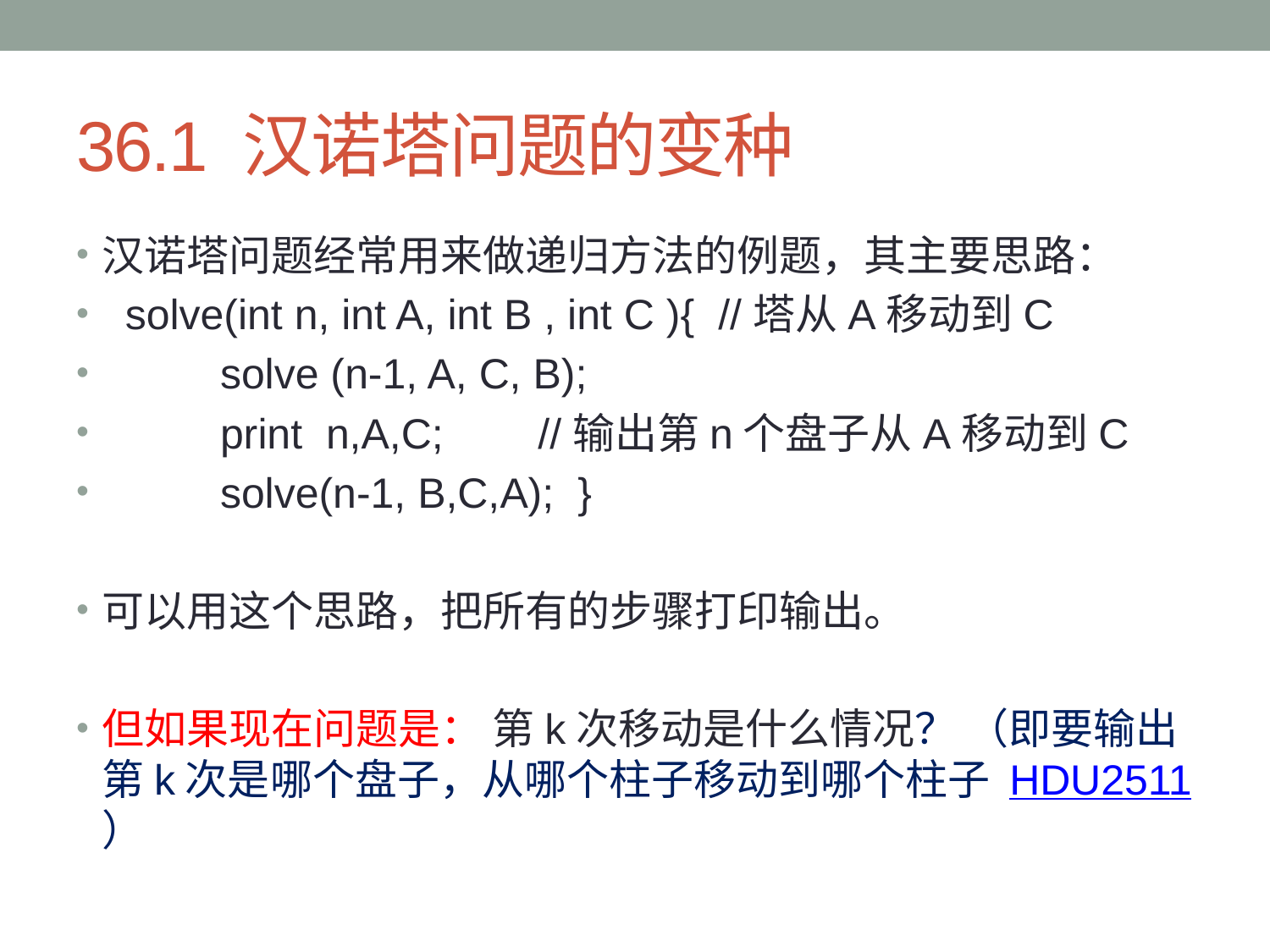

# 36.1 汉诺塔问题的变种
汉诺塔问题经常用来做递归方法的例题，其主要思路：
  solve(int n, int A, int B , int C ){  //塔从A移动到C
          solve (n-1, A, C, B);
          print  n,A,C;        //输出第n个盘子从A移动到C
          solve(n-1, B,C,A);  }

可以用这个思路，把所有的步骤打印输出。

但如果现在问题是： 第k次移动是什么情况？ （即要输出第k次是哪个盘子，从哪个柱子移动到哪个柱子 HDU2511）